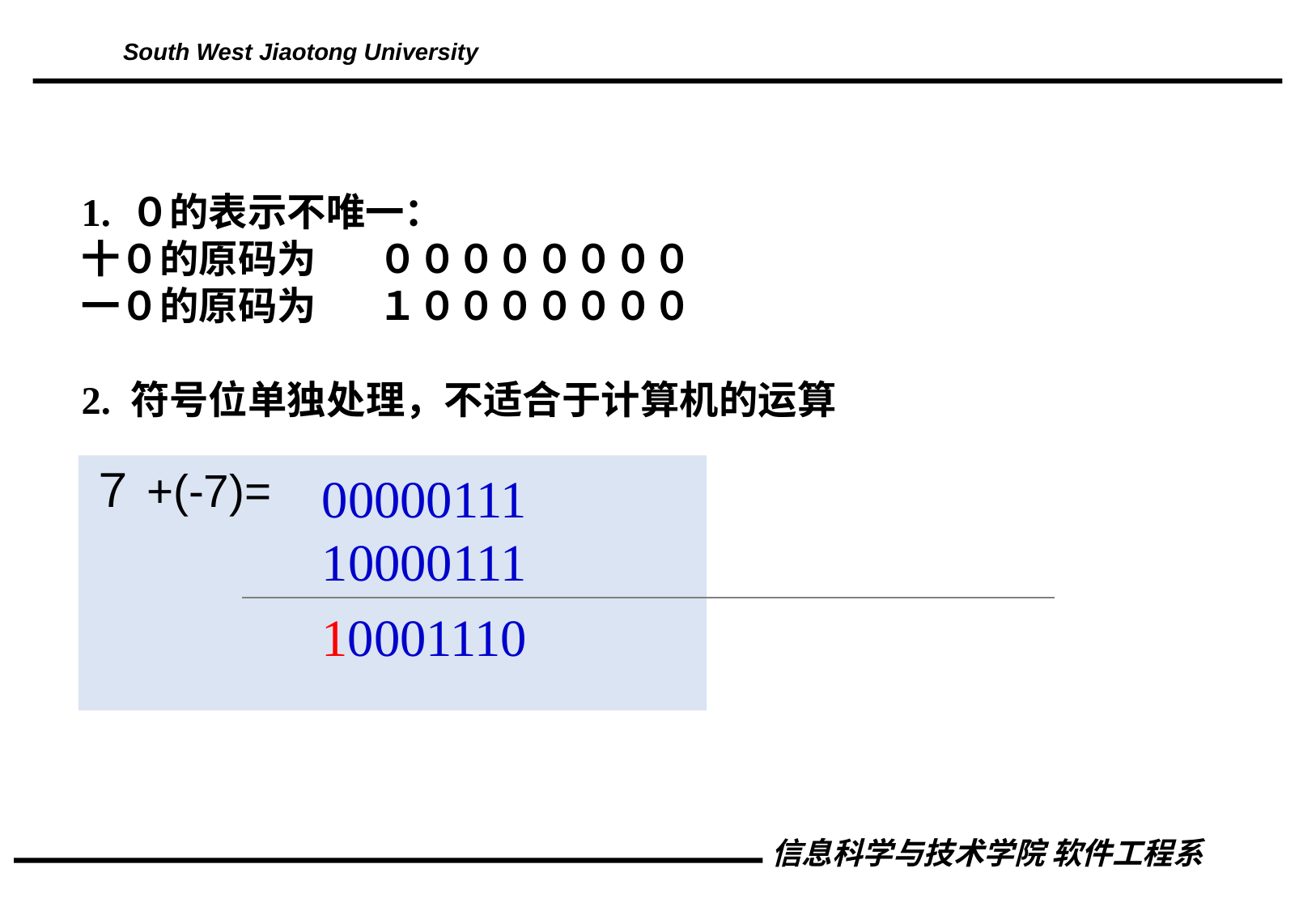

1. ０的表示不唯一：
十０的原码为       ００００００００
一０的原码为       １０００００００

2. 符号位单独处理，不适合于计算机的运算
７+(-7)=

00000111
10000111
10001110